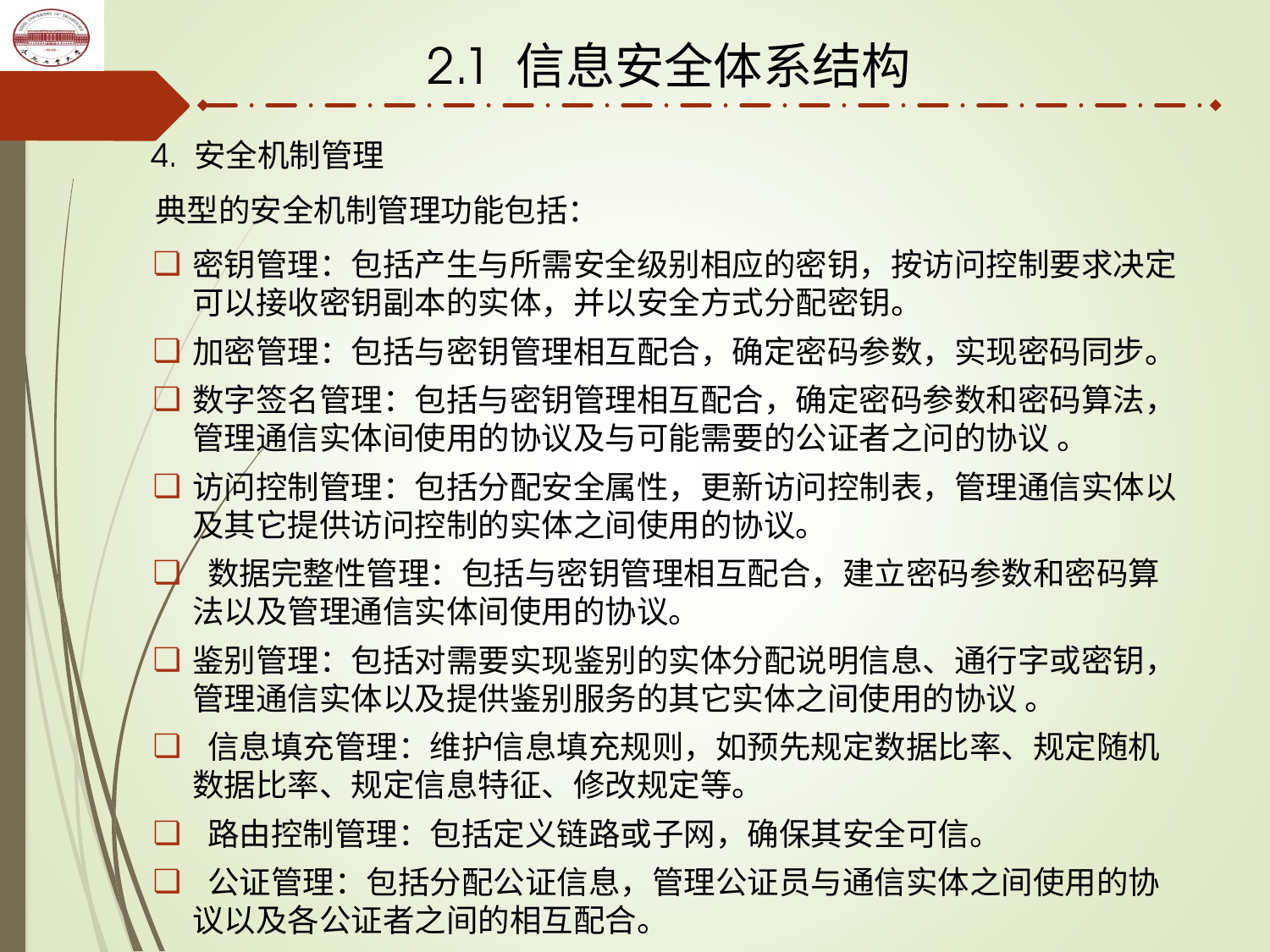

2.1 信息安全体系结构
4. 安全机制管理
典型的安全机制管理功能包括：
密钥管理：包括产生与所需安全级别相应的密钥，按访问控制要求决定可以接收密钥副本的实体，并以安全方式分配密钥。
加密管理：包括与密钥管理相互配合，确定密码参数，实现密码同步。
数字签名管理：包括与密钥管理相互配合，确定密码参数和密码算法，管理通信实体间使用的协议及与可能需要的公证者之问的协议 。
访问控制管理：包括分配安全属性，更新访问控制表，管理通信实体以及其它提供访问控制的实体之间使用的协议。
 数据完整性管理：包括与密钥管理相互配合，建立密码参数和密码算法以及管理通信实体间使用的协议。
鉴别管理：包括对需要实现鉴别的实体分配说明信息、通行字或密钥，管理通信实体以及提供鉴别服务的其它实体之间使用的协议 。
 信息填充管理：维护信息填充规则，如预先规定数据比率、规定随机数据比率、规定信息特征、修改规定等。
 路由控制管理：包括定义链路或子网，确保其安全可信。
 公证管理：包括分配公证信息，管理公证员与通信实体之间使用的协议以及各公证者之间的相互配合。